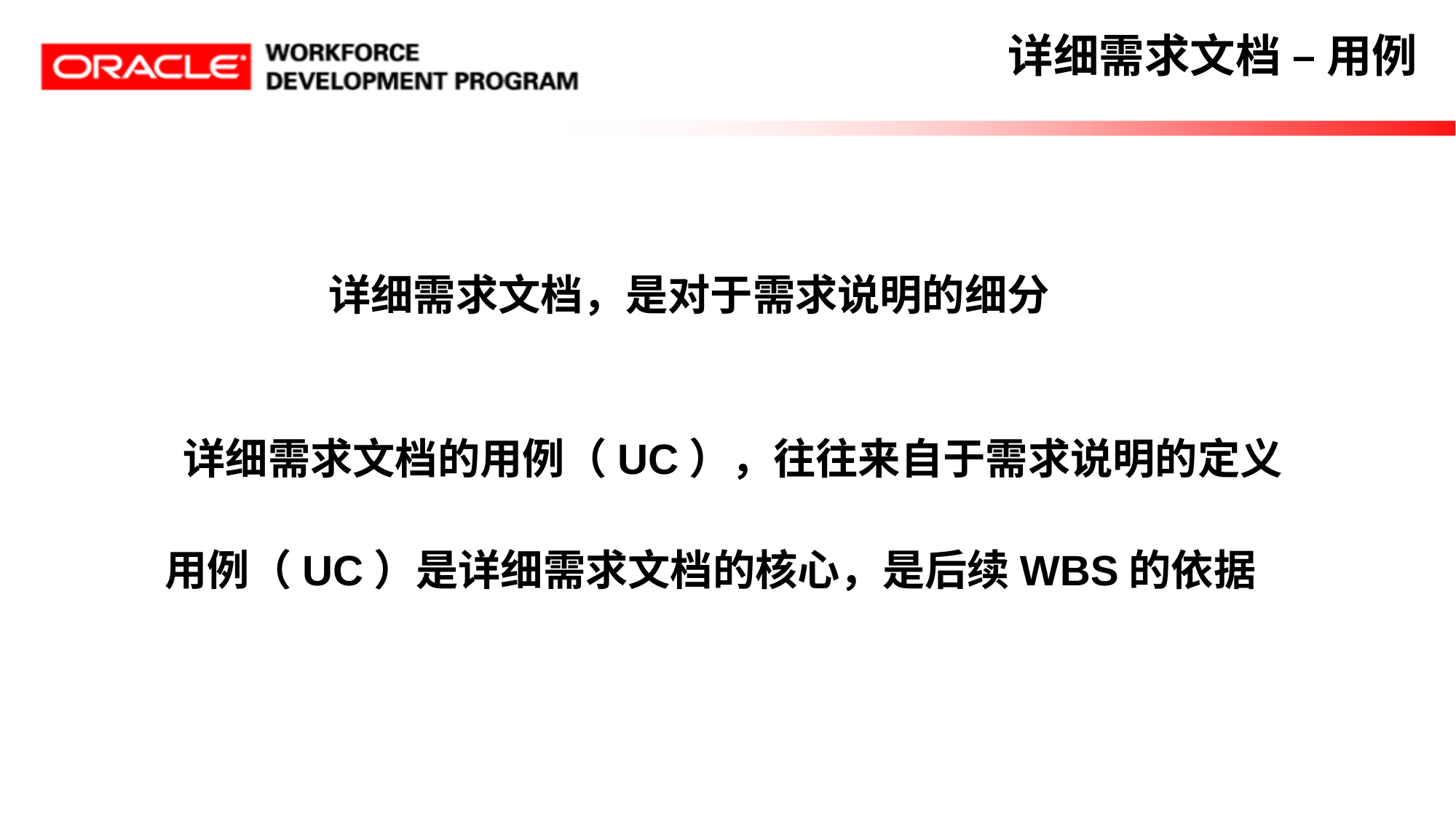

# 详细需求文档 – 用例
详细需求文档，是对于需求说明的细分
详细需求文档的用例（UC），往往来自于需求说明的定义
用例（UC）是详细需求文档的核心，是后续WBS的依据